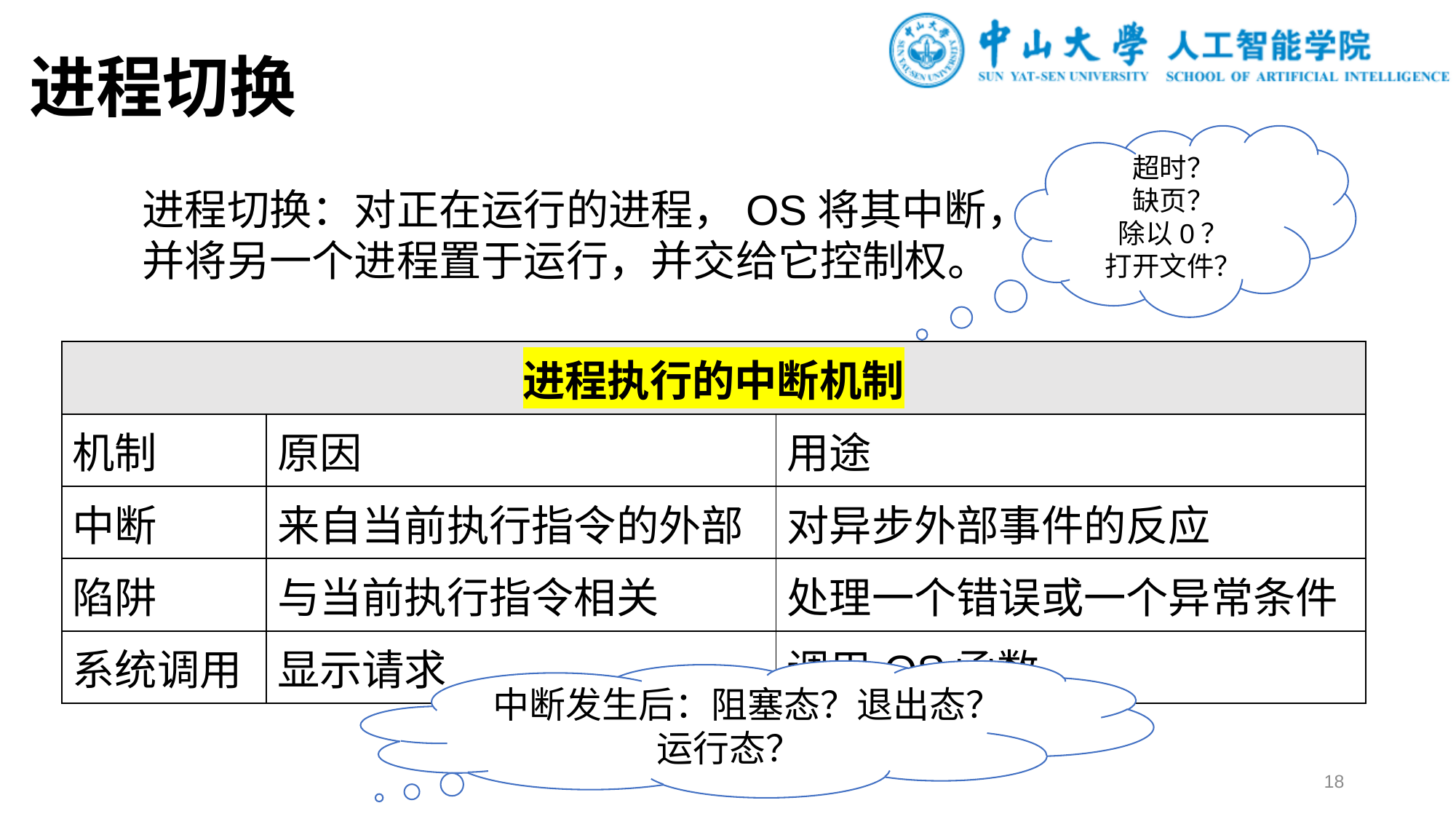

# 进程切换
超时？
缺页？
除以0？
打开文件？
进程切换：对正在运行的进程，OS将其中断，
并将另一个进程置于运行，并交给它控制权。
| 进程执行的中断机制 |  |  |
| --- | --- | --- |
| 机制 | 原因 | 用途 |
| 中断 | 来自当前执行指令的外部 | 对异步外部事件的反应 |
| 陷阱 | 与当前执行指令相关 | 处理一个错误或一个异常条件 |
| 系统调用 | 显示请求 | 调用OS函数 |
中断发生后：阻塞态？退出态？运行态？
18